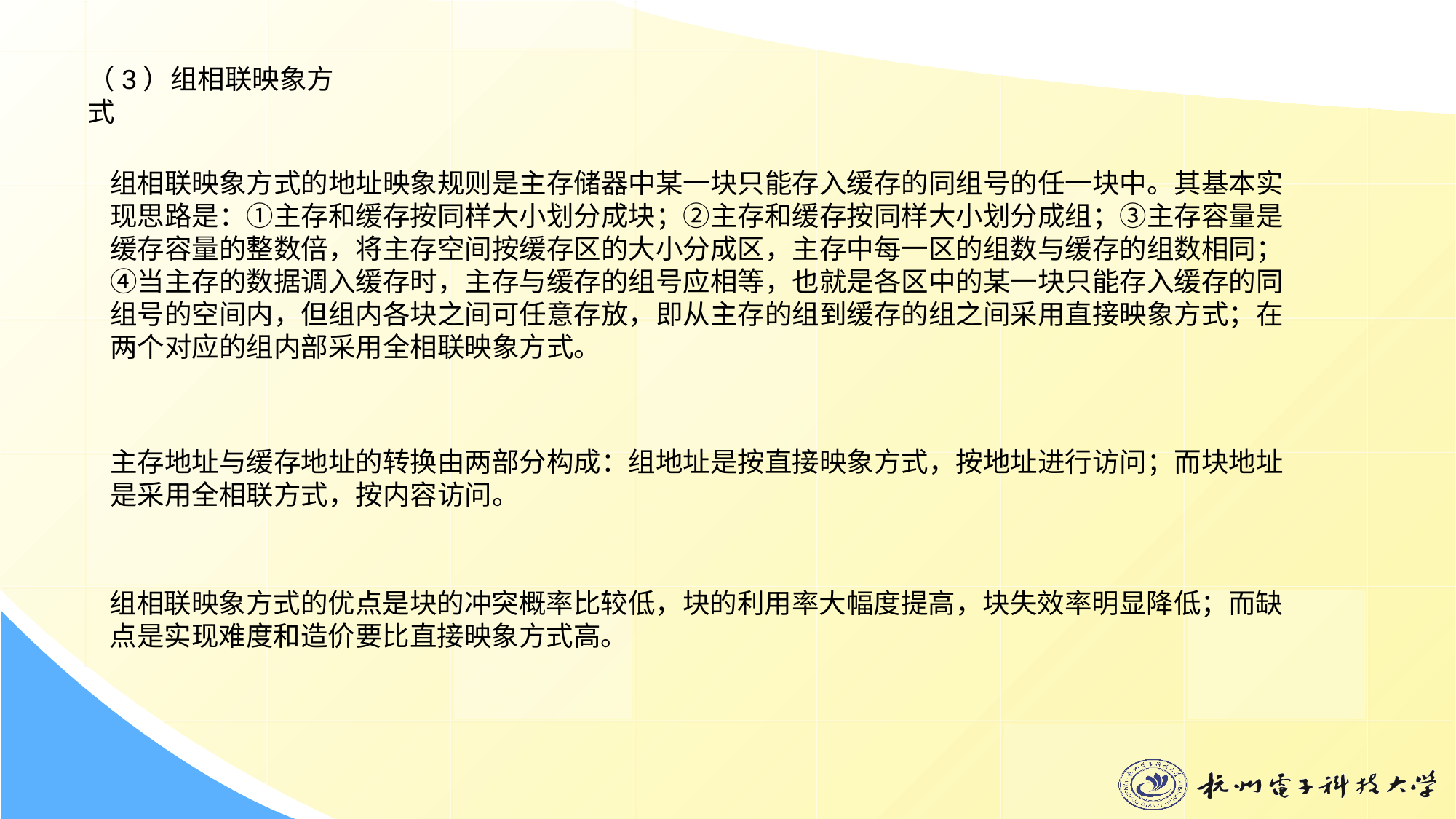

（3）组相联映象方式
组相联映象方式的地址映象规则是主存储器中某一块只能存入缓存的同组号的任一块中。其基本实现思路是：①主存和缓存按同样大小划分成块；②主存和缓存按同样大小划分成组；③主存容量是缓存容量的整数倍，将主存空间按缓存区的大小分成区，主存中每一区的组数与缓存的组数相同；④当主存的数据调入缓存时，主存与缓存的组号应相等，也就是各区中的某一块只能存入缓存的同组号的空间内，但组内各块之间可任意存放，即从主存的组到缓存的组之间采用直接映象方式；在两个对应的组内部采用全相联映象方式。
主存地址与缓存地址的转换由两部分构成：组地址是按直接映象方式，按地址进行访问；而块地址是采用全相联方式，按内容访问。
组相联映象方式的优点是块的冲突概率比较低，块的利用率大幅度提高，块失效率明显降低；而缺点是实现难度和造价要比直接映象方式高。